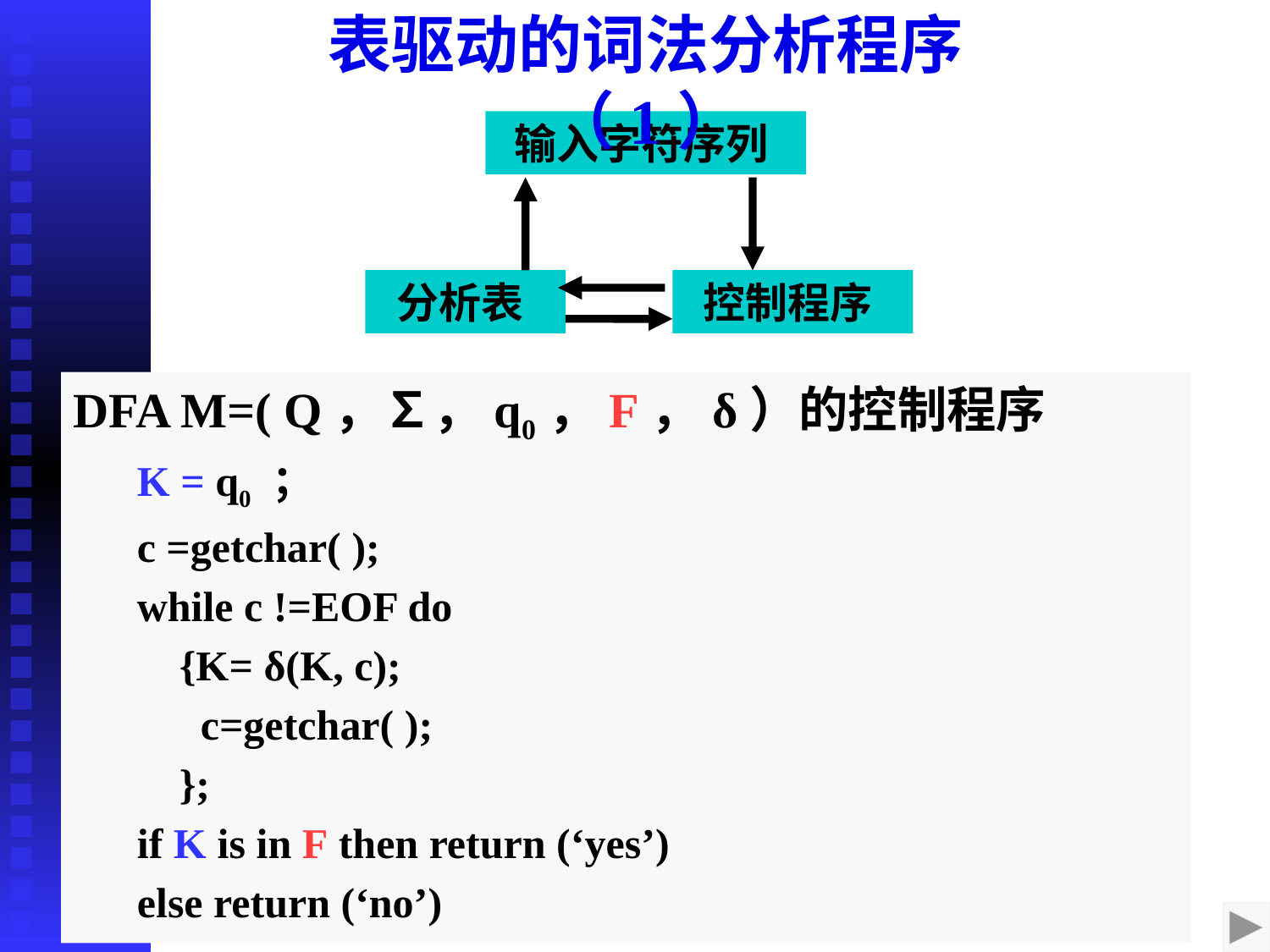

表驱动的词法分析程序（1）
输入字符序列

分析表
控制程序

图3-32 表驱动词法分析程序的模型
DFA M=( Q，∑，q0，F，δ）的控制程序
K = q0 ；
c =getchar( );
while c !=EOF do
    {K= δ(K, c);
      c=getchar( );
    };
if K is in F then return (‘yes’)
else return (‘no’)
2020/10/7
54